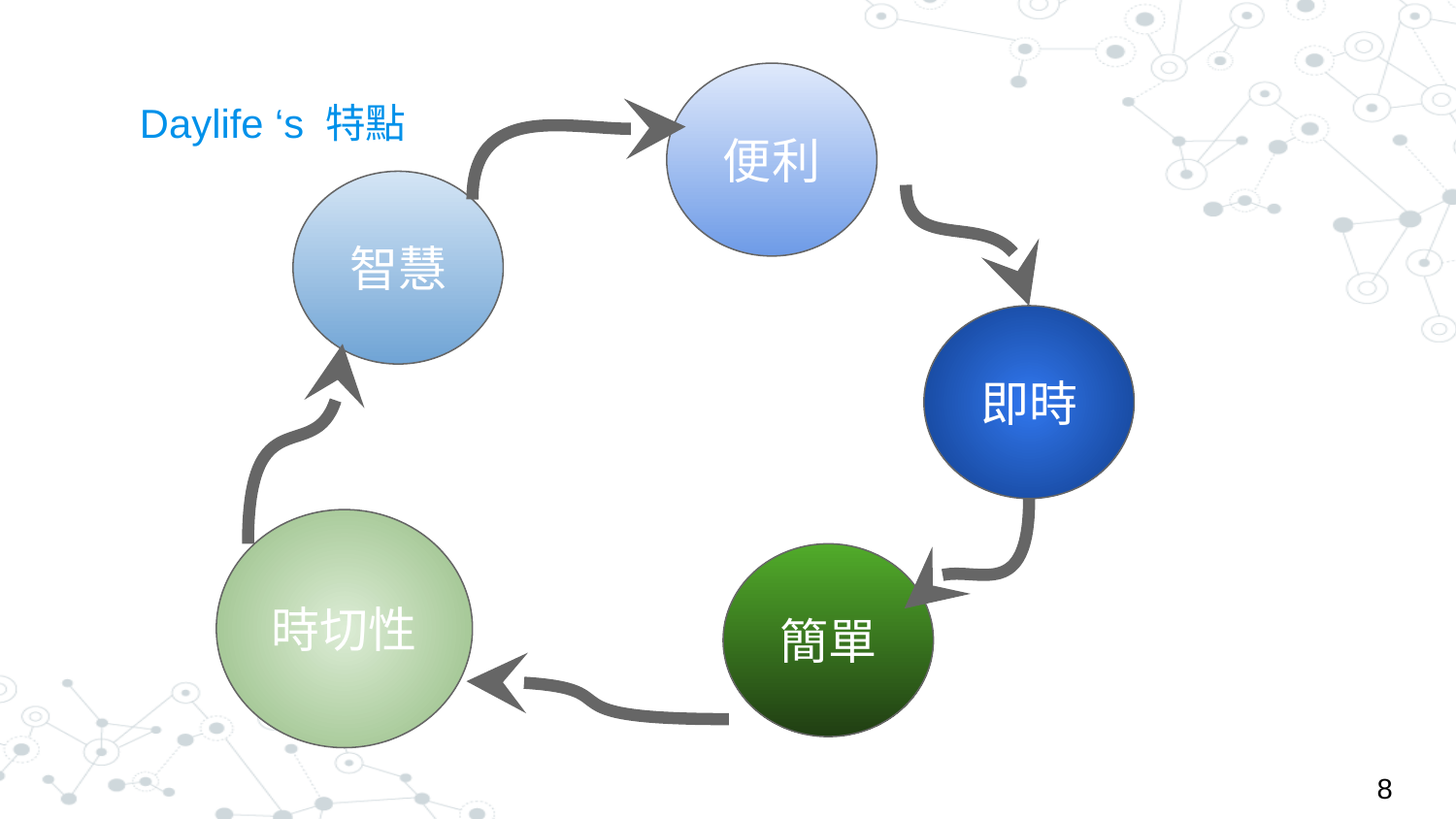

# Daylife ‘s 特點
便利
智慧
即時
時切性
簡單
8